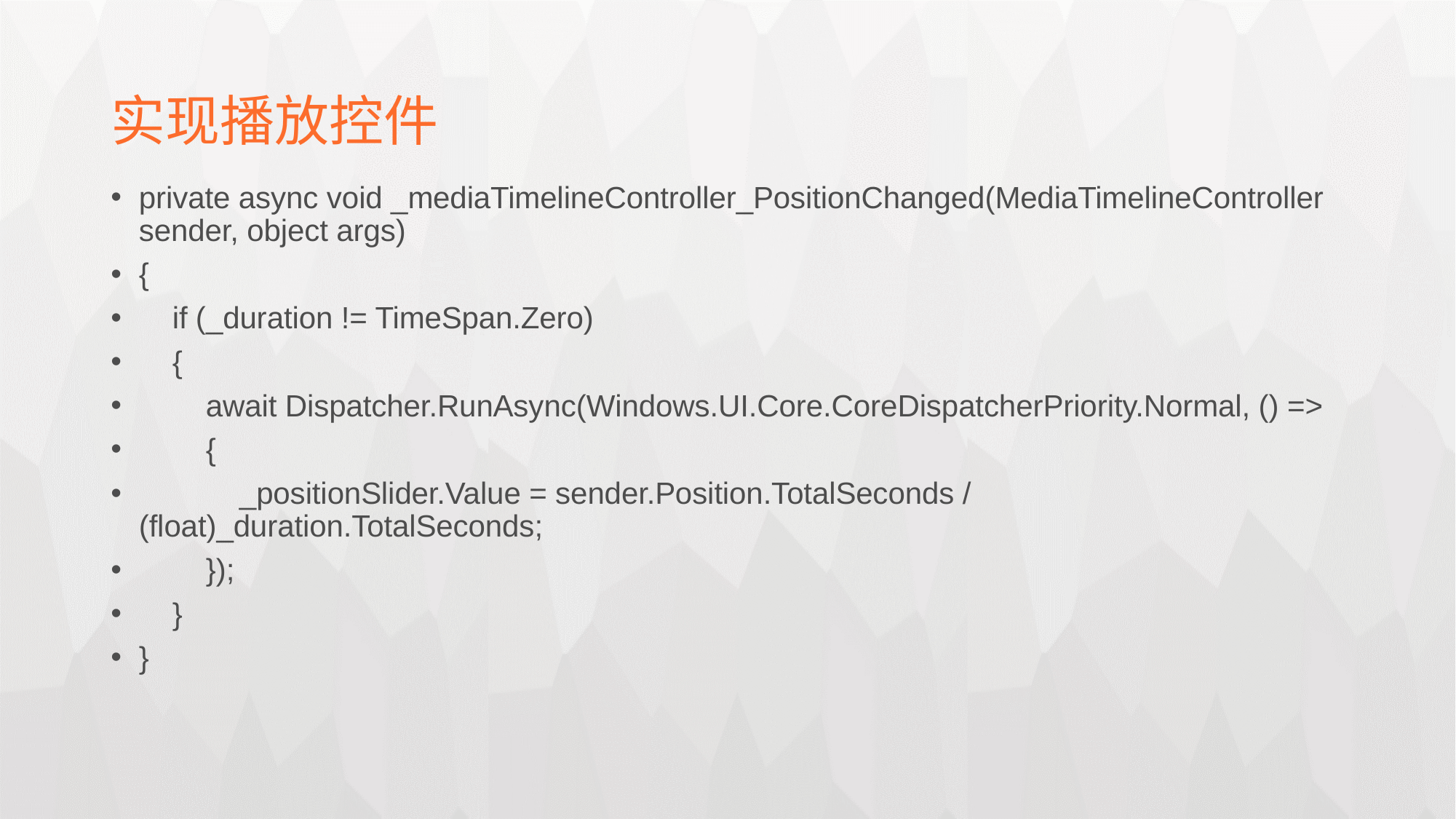

实现播放控件
private async void _mediaTimelineController_PositionChanged(MediaTimelineController sender, object args)
{
    if (_duration != TimeSpan.Zero)
    {
        await Dispatcher.RunAsync(Windows.UI.Core.CoreDispatcherPriority.Normal, () =>
        {
            _positionSlider.Value = sender.Position.TotalSeconds / (float)_duration.TotalSeconds;
        });
    }
}